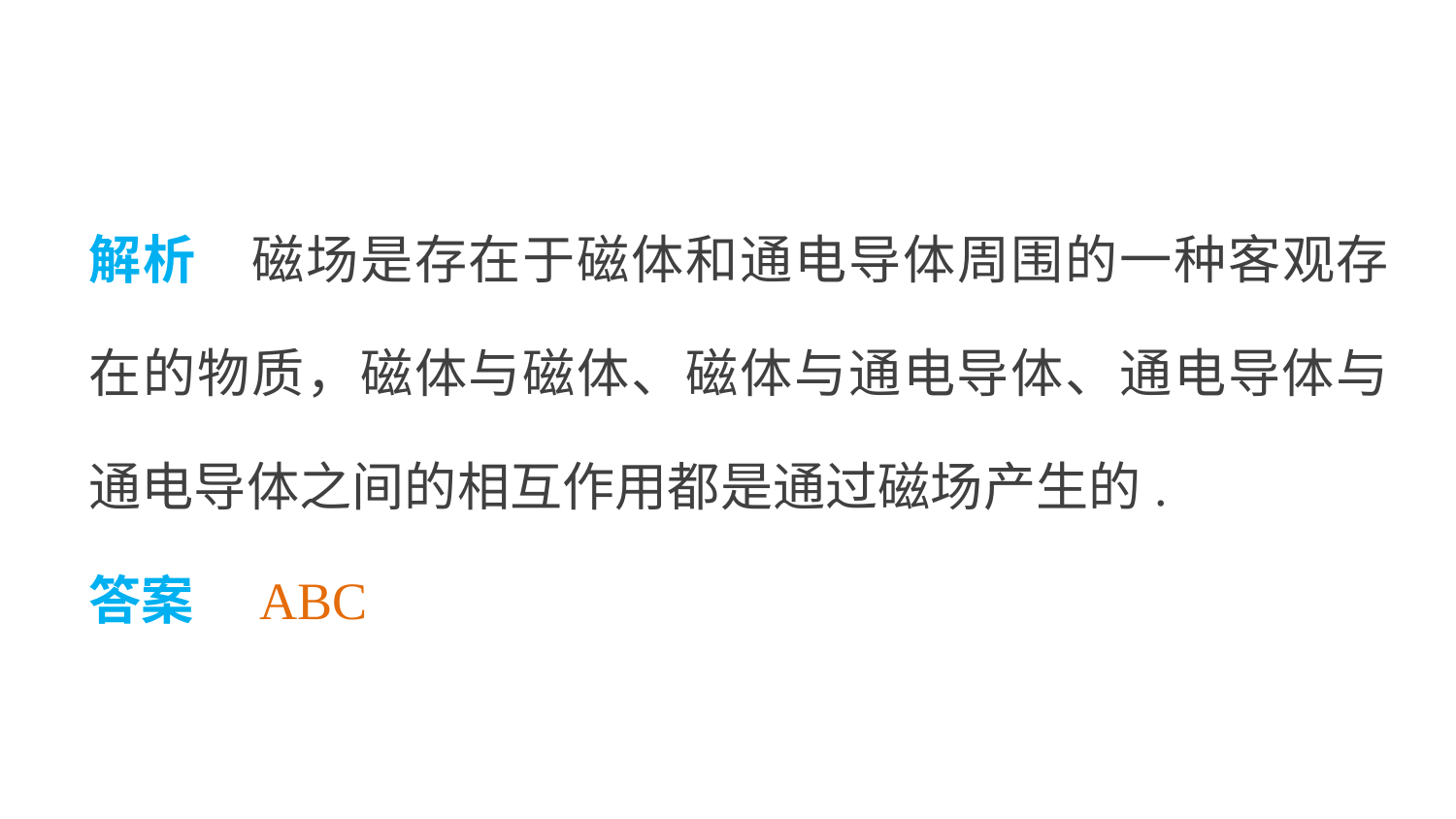

解析　磁场是存在于磁体和通电导体周围的一种客观存在的物质，磁体与磁体、磁体与通电导体、通电导体与通电导体之间的相互作用都是通过磁场产生的.
答案　ABC